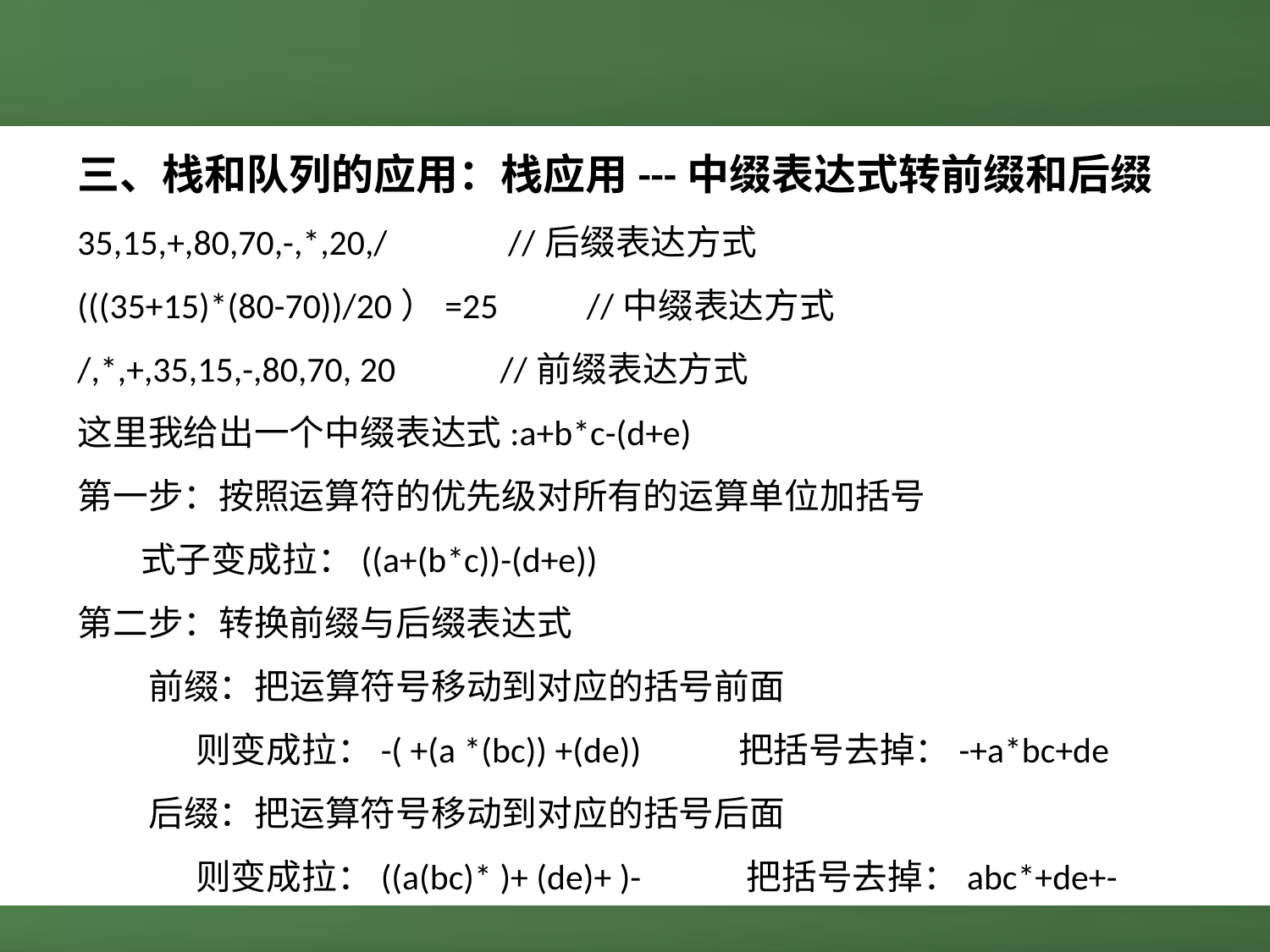

三、栈和队列的应用：栈应用---中缀表达式转前缀和后缀
35,15,+,80,70,-,*,20,/               //后缀表达方式
(((35+15)*(80-70))/20）=25           //中缀表达方式
/,*,+,35,15,-,80,70, 20             //前缀表达方式
这里我给出一个中缀表达式:a+b*c-(d+e)
第一步：按照运算符的优先级对所有的运算单位加括号
       式子变成拉：((a+(b*c))-(d+e))
第二步：转换前缀与后缀表达式
        前缀：把运算符号移动到对应的括号前面
              则变成拉：-( +(a *(bc)) +(de))           把括号去掉：-+a*bc+de
        后缀：把运算符号移动到对应的括号后面
              则变成拉：((a(bc)* )+ (de)+ )-            把括号去掉：abc*+de+-